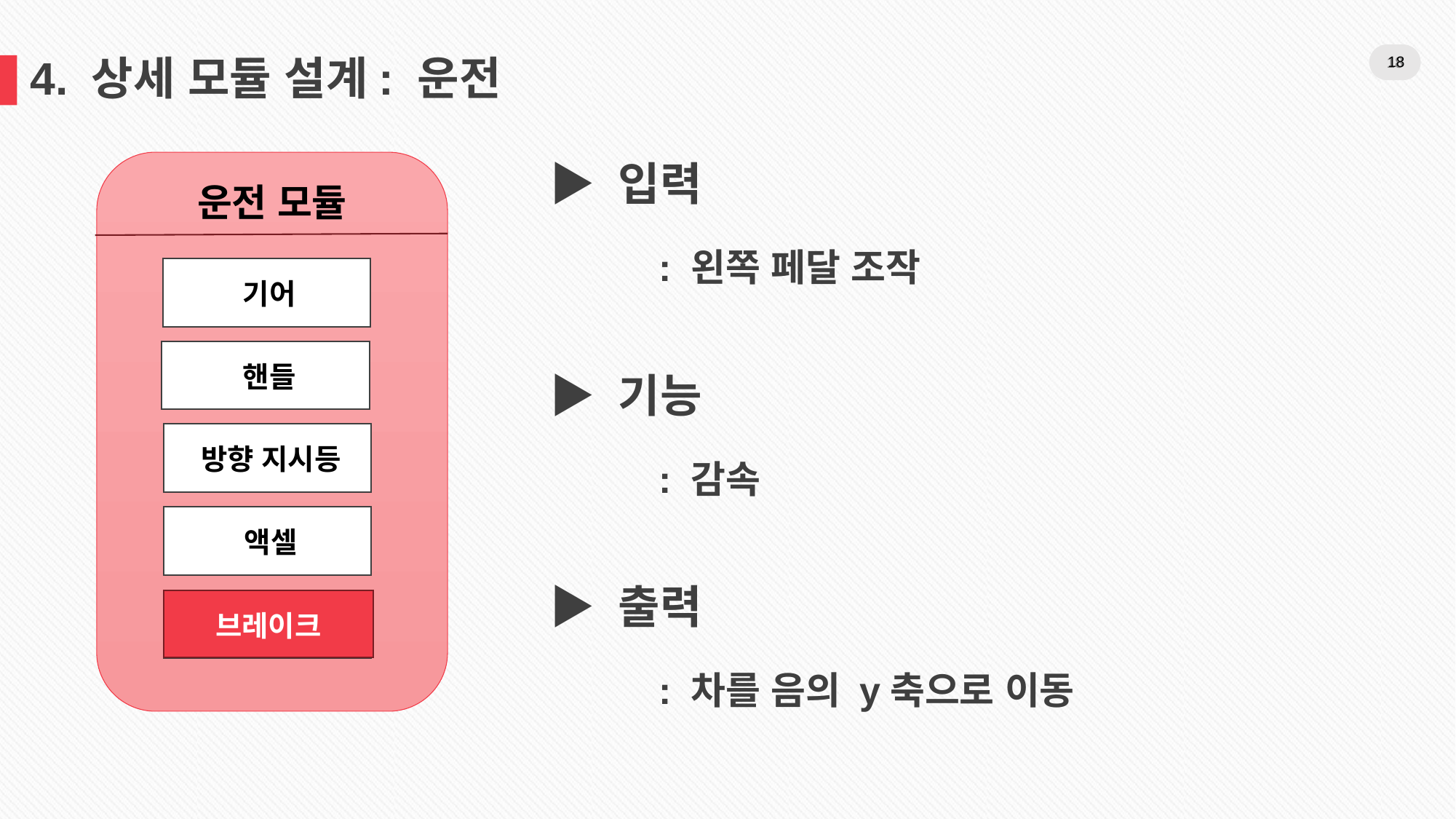

18
18
4. 상세 모듈 설계: 운전
▶ 입력
	: 왼쪽 페달 조작

▶ 기능
	: 감속

▶ 출력
	: 차를 음의 y축으로 이동

운전 모듈

기어

핸들

방향 지시등

액셀

브레이크